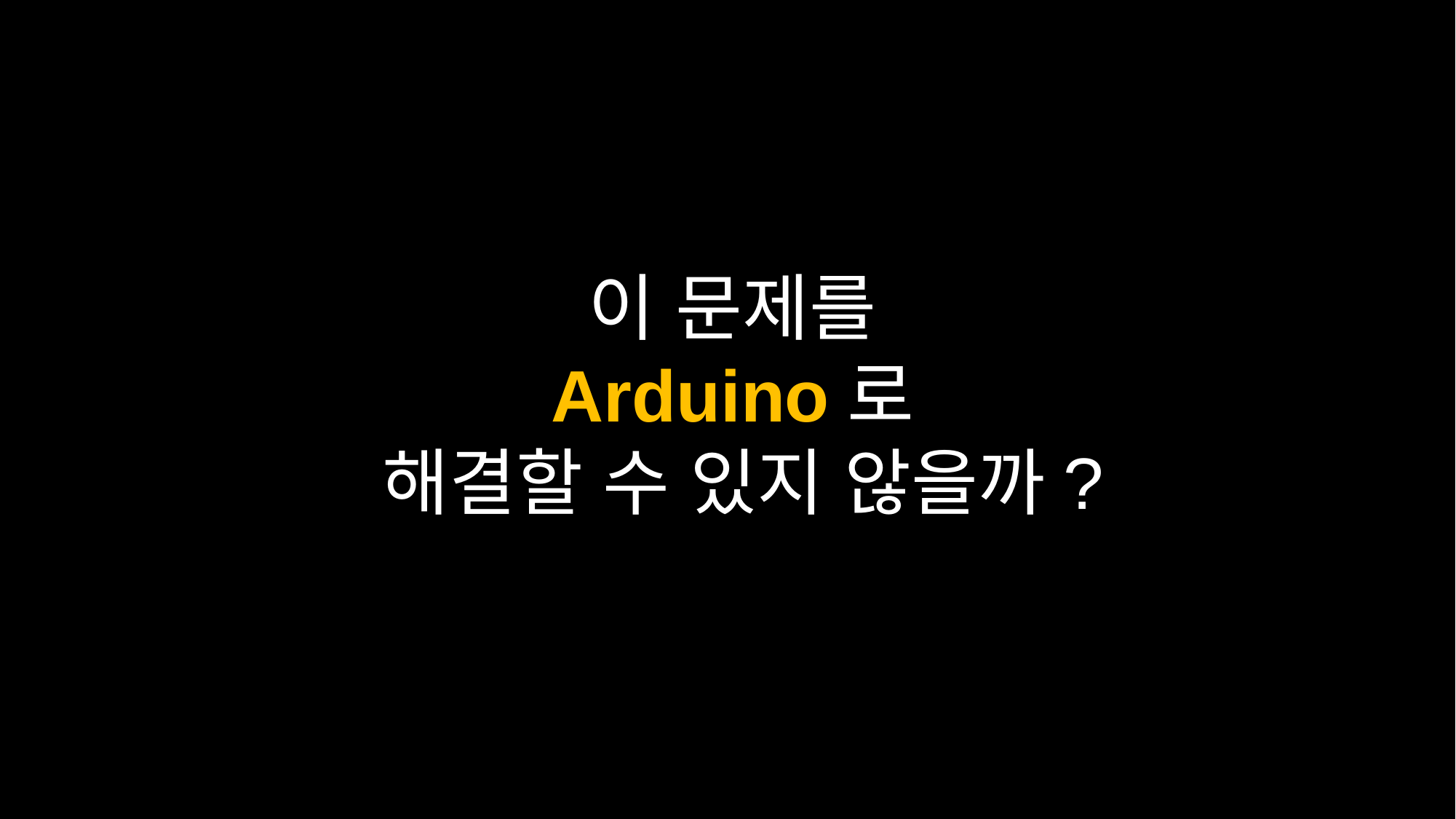

이 문제를
Arduino로
해결할 수 있지 않을까?